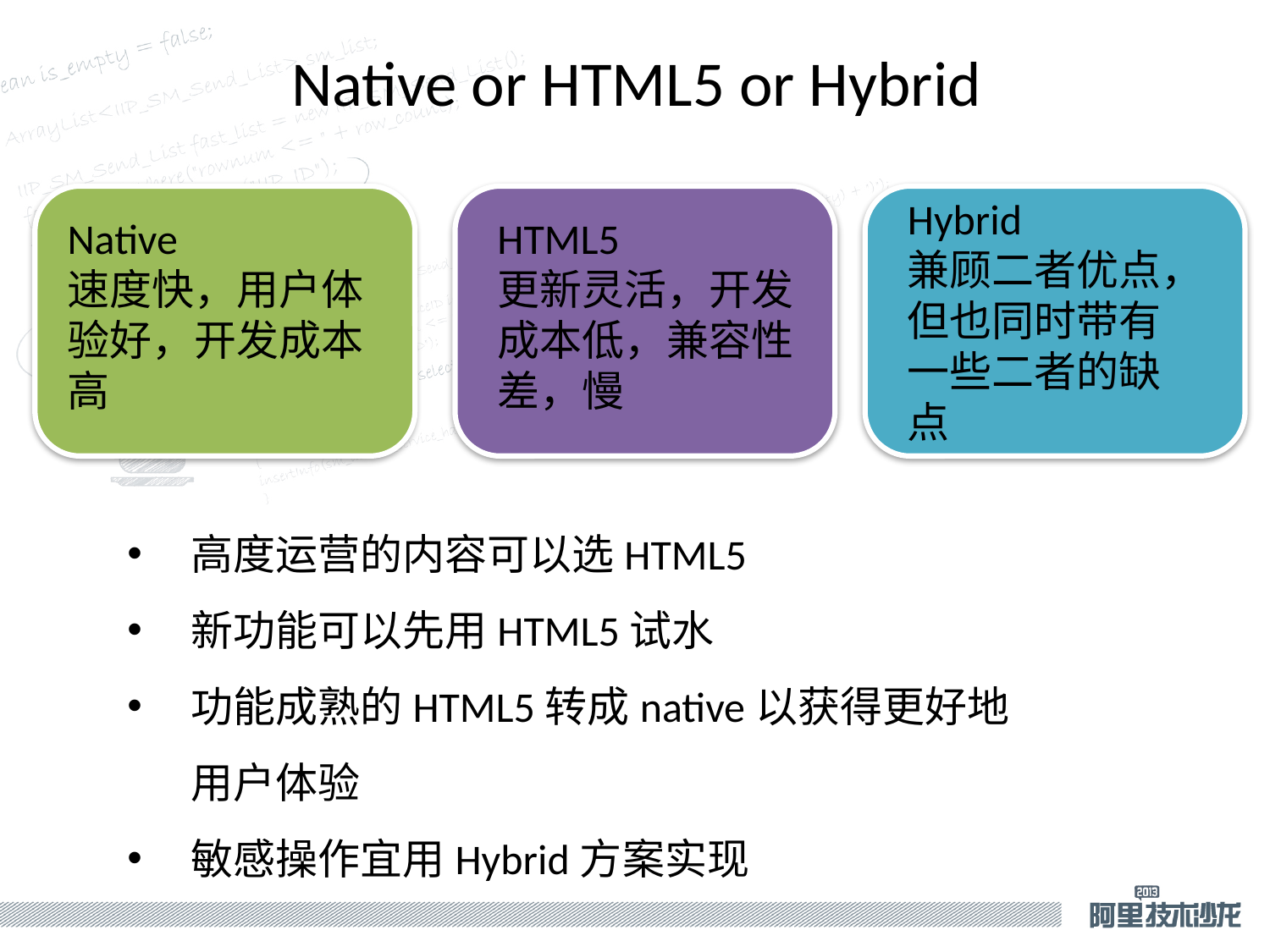

Native or HTML5 or Hybrid

Hybrid
兼顾二者优点，但也同时带有一些二者的缺点
Native
速度快，用户体验好，开发成本高
HTML5
更新灵活，开发成本低，兼容性差，慢
高度运营的内容可以选HTML5
新功能可以先用HTML5试水
功能成熟的HTML5转成native以获得更好地用户体验
敏感操作宜用Hybrid方案实现